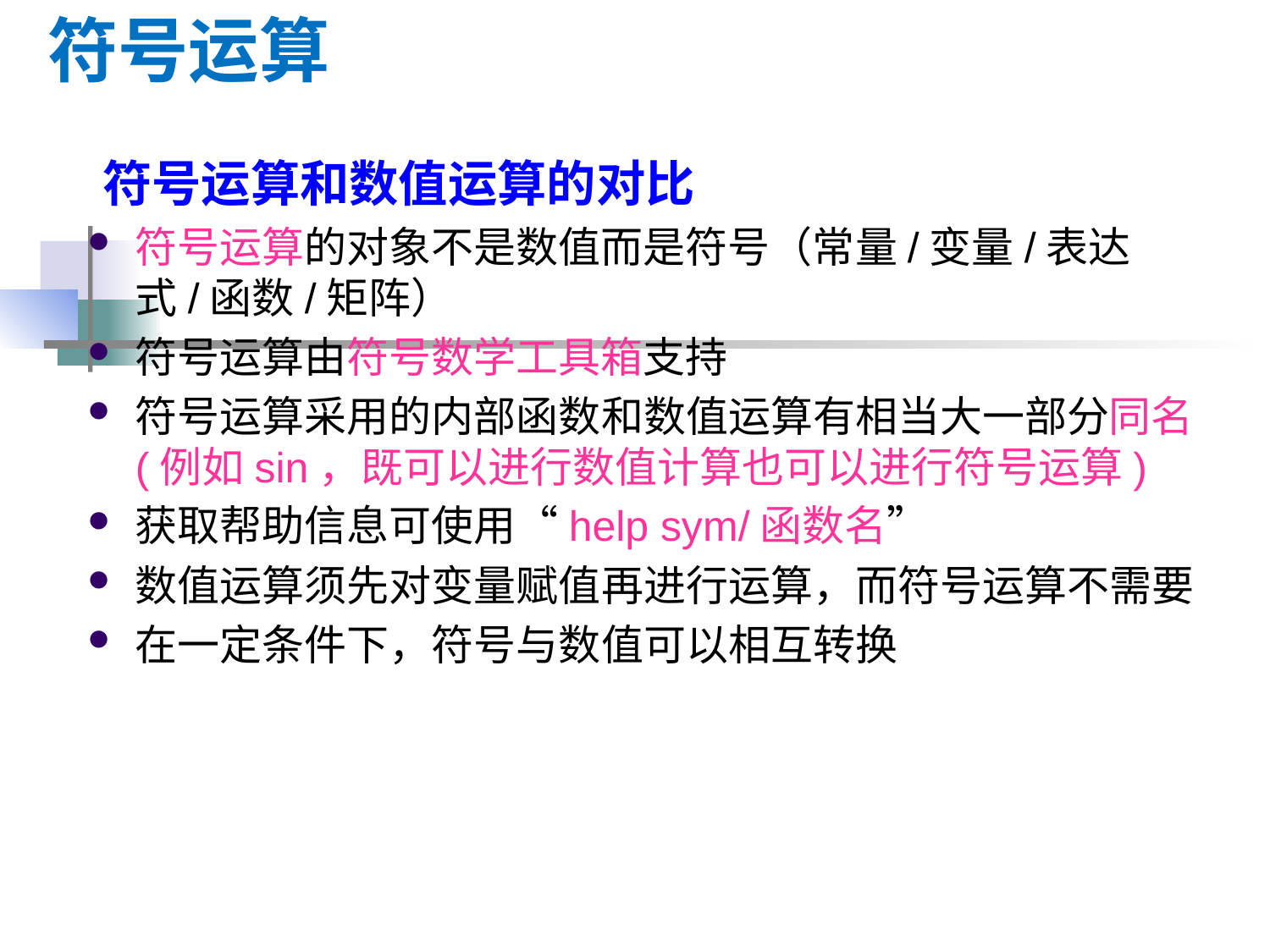

# 符号运算
符号运算和数值运算的对比
符号运算的对象不是数值而是符号（常量/变量/表达式/函数/矩阵）
符号运算由符号数学工具箱支持
符号运算采用的内部函数和数值运算有相当大一部分同名(例如sin，既可以进行数值计算也可以进行符号运算)
获取帮助信息可使用“help sym/函数名”
数值运算须先对变量赋值再进行运算，而符号运算不需要
在一定条件下，符号与数值可以相互转换